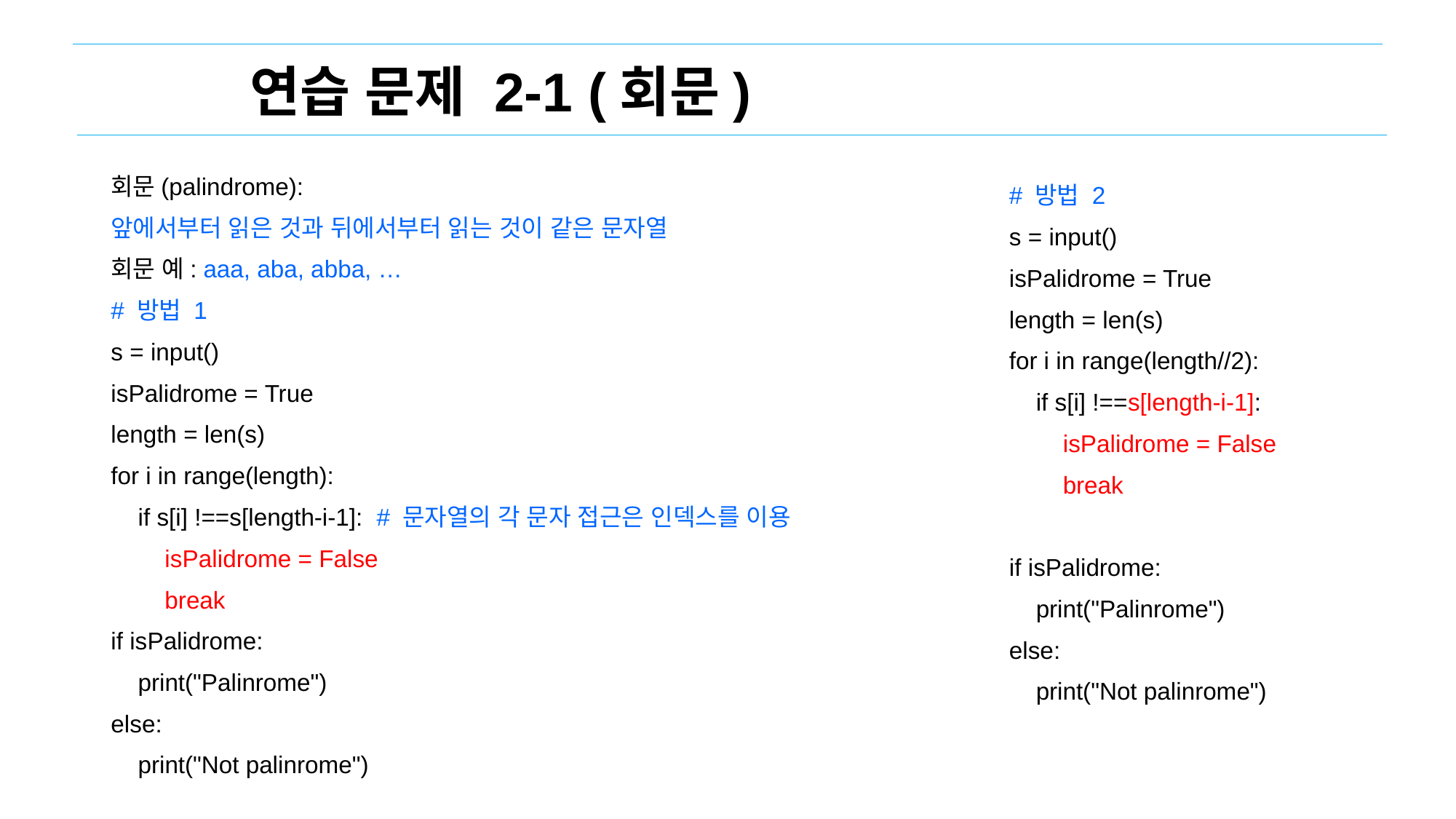

연습 문제 2-1 (회문)
회문(palindrome):
앞에서부터 읽은 것과 뒤에서부터 읽는 것이 같은 문자열
회문 예: aaa, aba, abba, …
# 방법 1
s = input()
isPalidrome = True
length = len(s)
for i in range(length):
    if s[i] !==s[length-i-1]:  # 문자열의 각 문자 접근은 인덱스를 이용
        isPalidrome = False
        break
if isPalidrome:
    print("Palinrome")
else:
    print("Not palinrome")
# 방법 2
s = input()
isPalidrome = True
length = len(s)
for i in range(length//2):
    if s[i] !==s[length-i-1]:
        isPalidrome = False
        break

if isPalidrome:
    print("Palinrome")
else:
    print("Not palinrome")